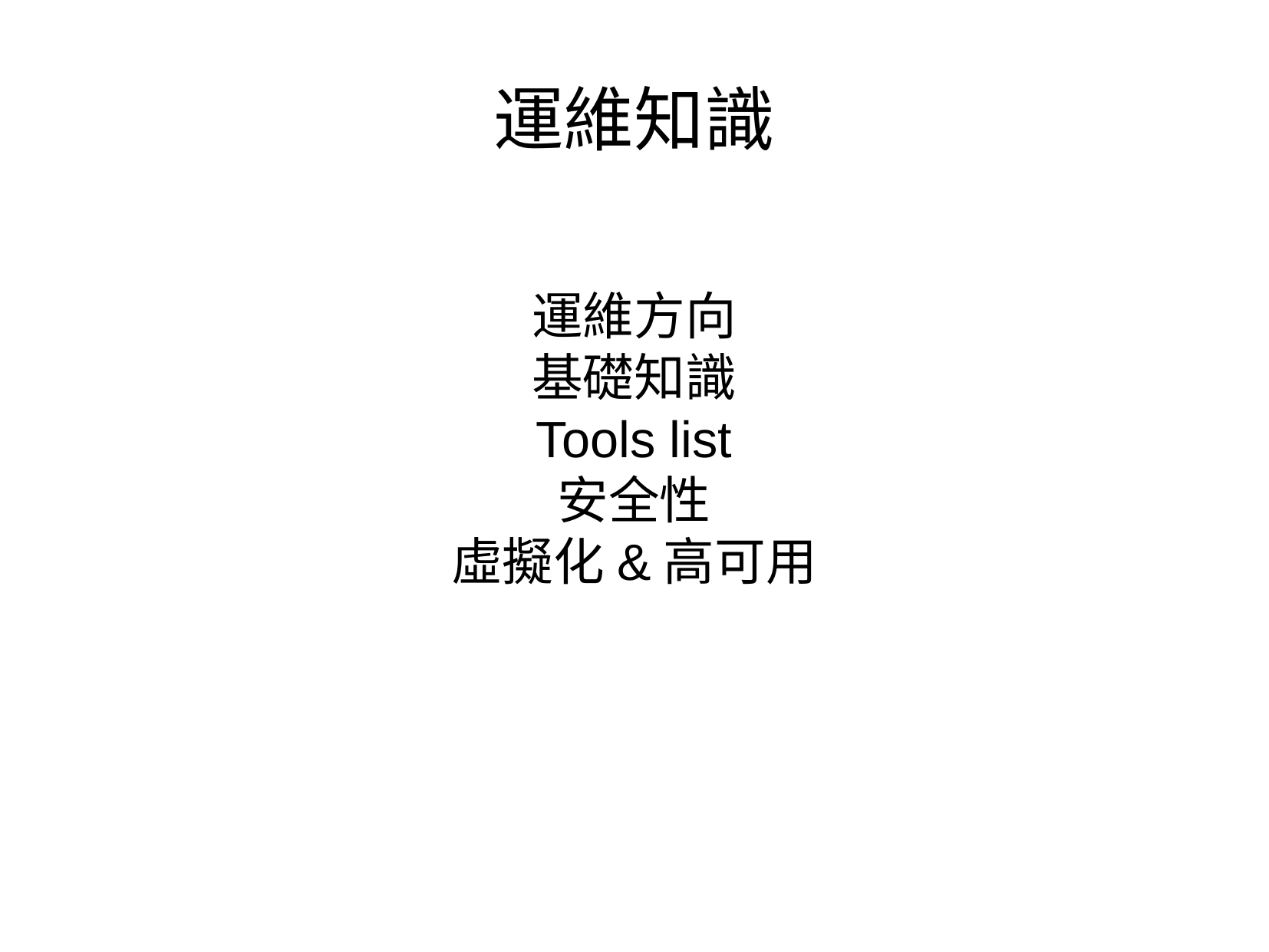

運維知識
運維方向
基礎知識
Tools list
安全性
虛擬化&高可用